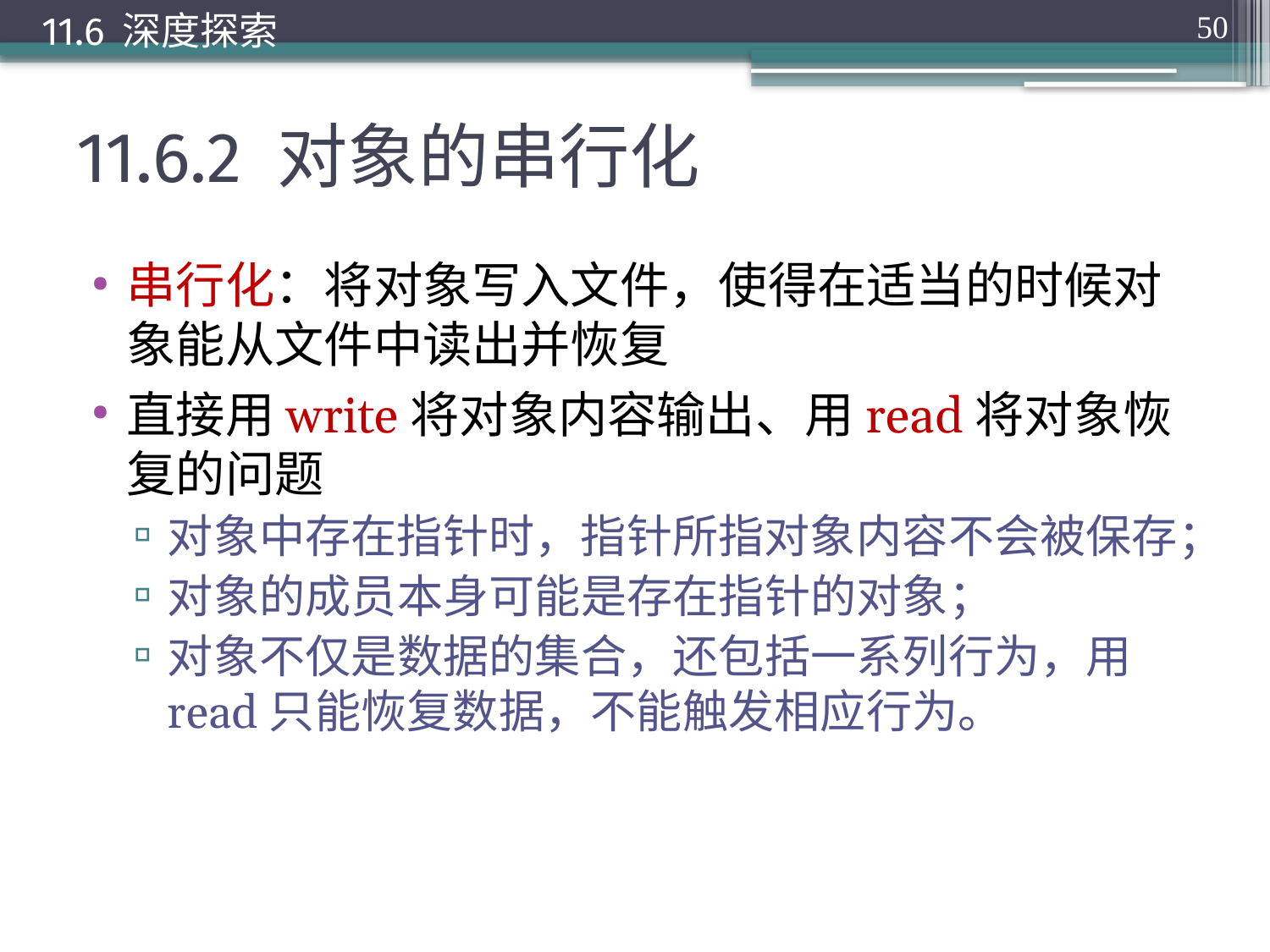

11.6 深度探索
50
# 11.6.2 对象的串行化
串行化：将对象写入文件，使得在适当的时候对象能从文件中读出并恢复
直接用write将对象内容输出、用read将对象恢复的问题
对象中存在指针时，指针所指对象内容不会被保存；
对象的成员本身可能是存在指针的对象；
对象不仅是数据的集合，还包括一系列行为，用read只能恢复数据，不能触发相应行为。